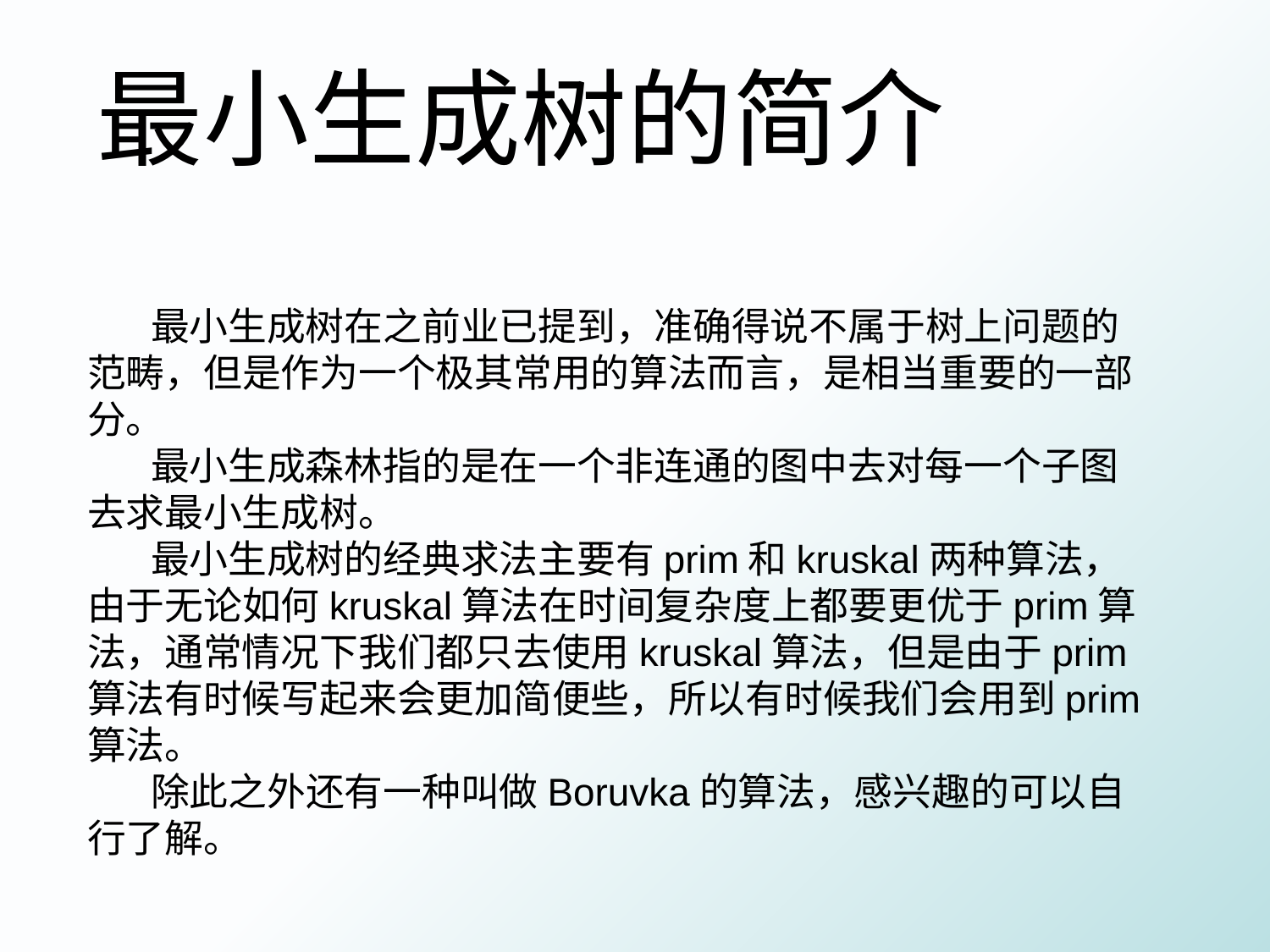

最小生成树的简介
最小生成树在之前业已提到，准确得说不属于树上问题的范畴，但是作为一个极其常用的算法而言，是相当重要的一部分。
最小生成森林指的是在一个非连通的图中去对每一个子图去求最小生成树。
最小生成树的经典求法主要有prim和kruskal两种算法，由于无论如何kruskal算法在时间复杂度上都要更优于prim算法，通常情况下我们都只去使用kruskal算法，但是由于prim算法有时候写起来会更加简便些，所以有时候我们会用到prim算法。
除此之外还有一种叫做Boruvka的算法，感兴趣的可以自行了解。